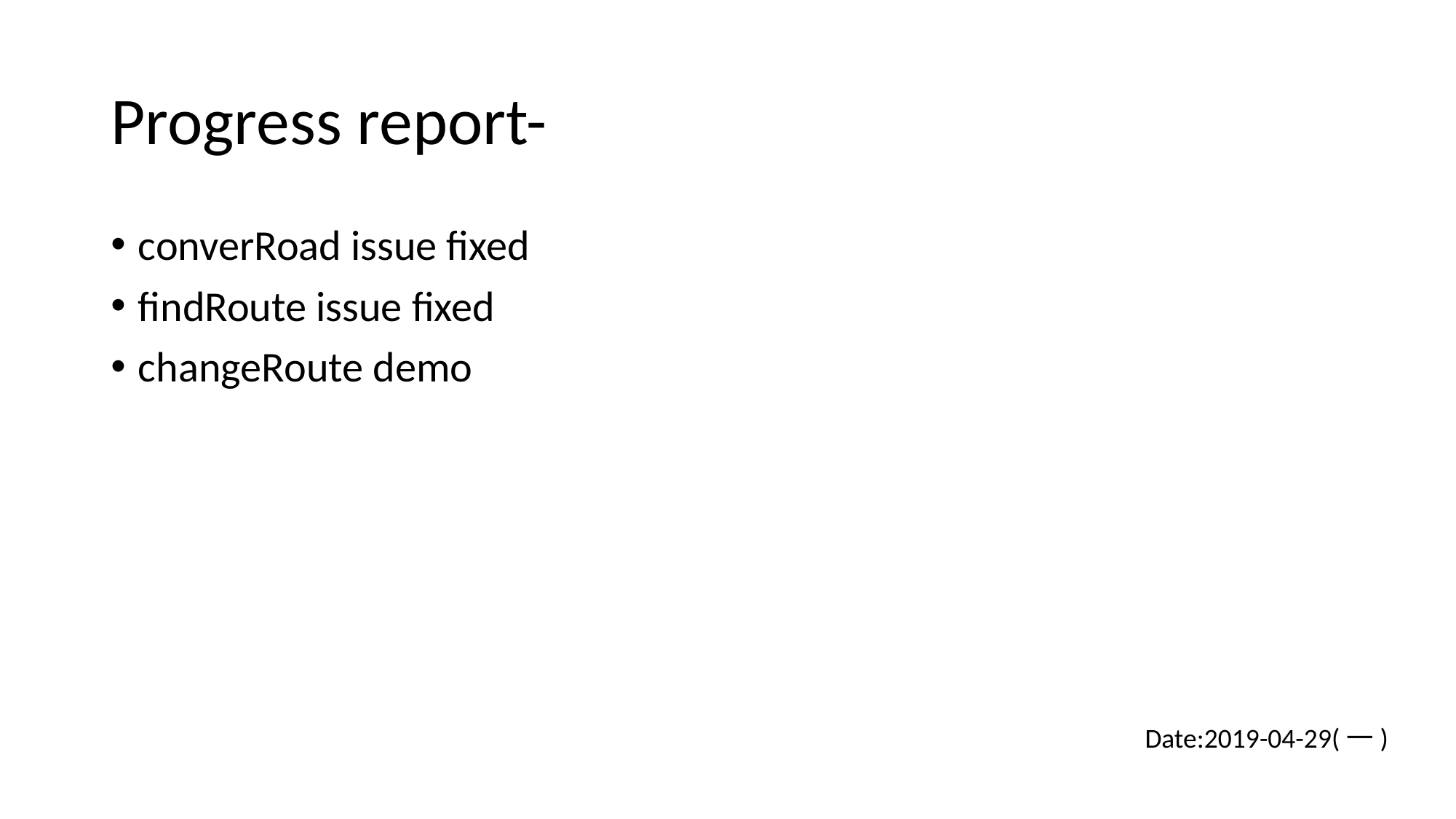

# Progress report-
converRoad issue fixed
findRoute issue fixed
changeRoute demo

Date:2019-04-29(一)